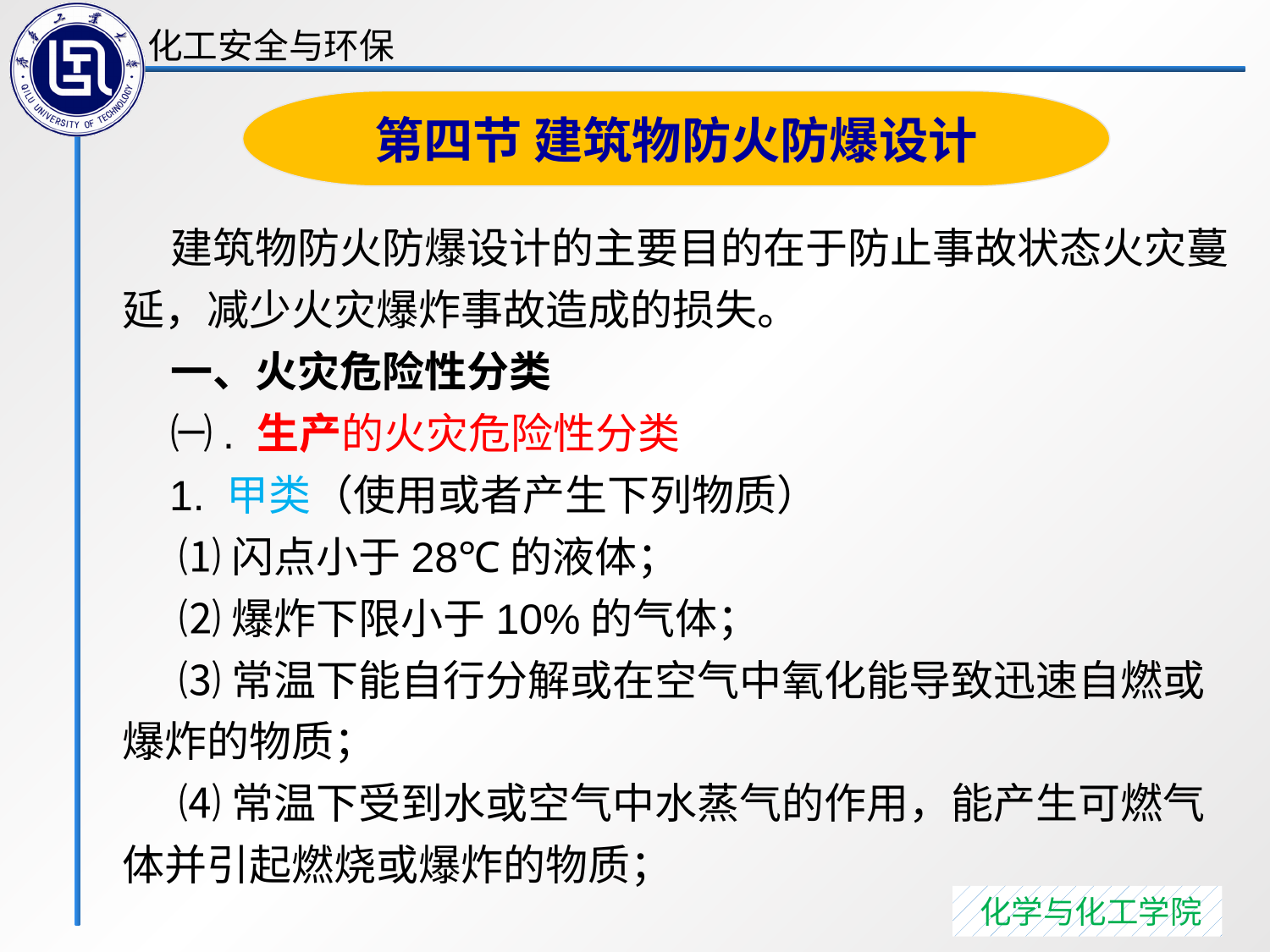

第四节 建筑物防火防爆设计
    建筑物防火防爆设计的主要目的在于防止事故状态火灾蔓延，减少火灾爆炸事故造成的损失。
    一、火灾危险性分类
    ㈠. 生产的火灾危险性分类
    1. 甲类（使用或者产生下列物质）
      ⑴闪点小于28℃的液体；
      ⑵爆炸下限小于10%的气体；
      ⑶常温下能自行分解或在空气中氧化能导致迅速自燃或爆炸的物质；
      ⑷常温下受到水或空气中水蒸气的作用，能产生可燃气体并引起燃烧或爆炸的物质；